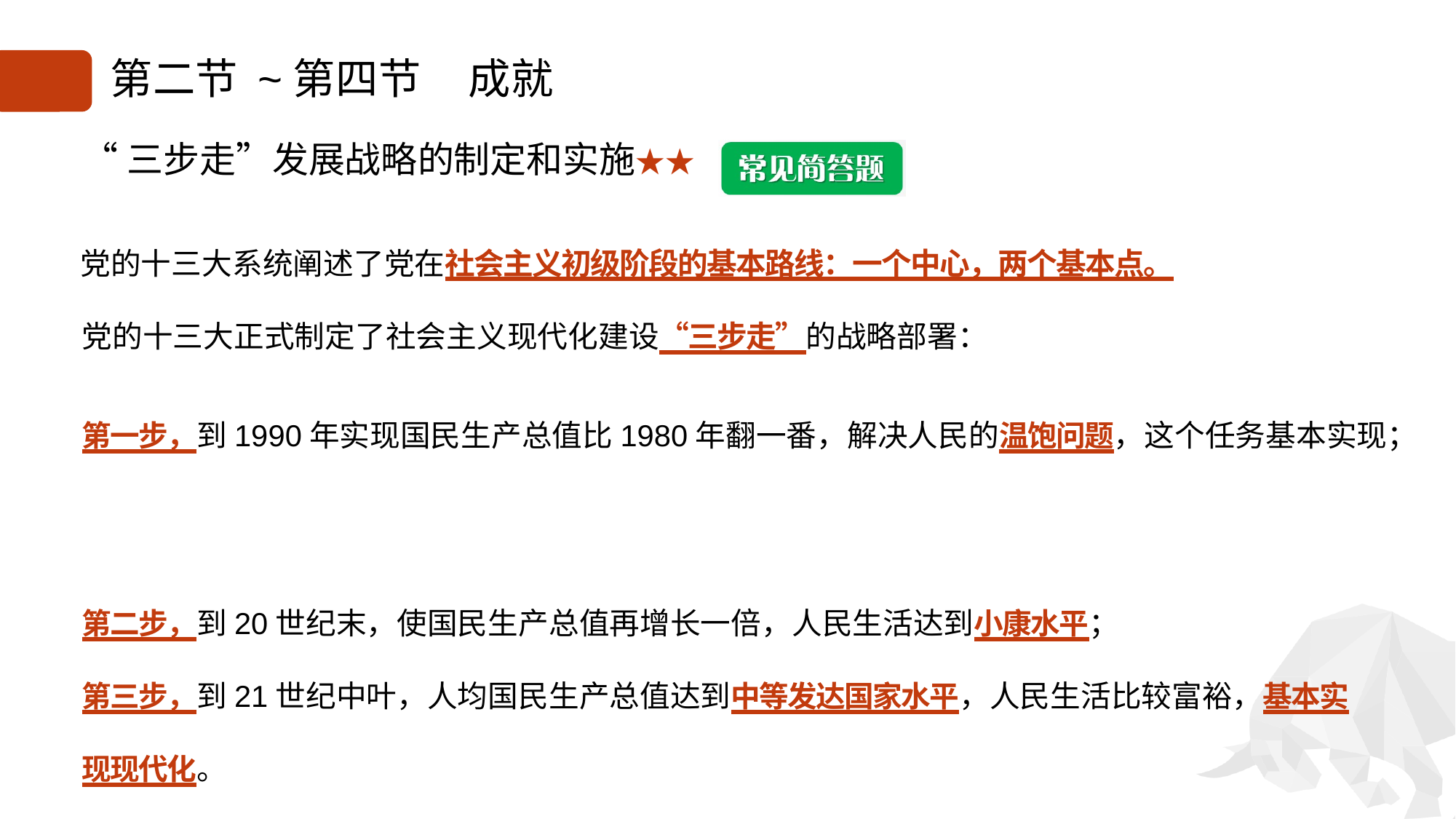

# 第二节 ~第四节	成就
“三步走”发展战略的制定和实施★★

党的十三大系统阐述了党在社会主义初级阶段的基本路线：一个中心，两个基本点。

党的十三大正式制定了社会主义现代化建设“三步走”的战略部署：
第一步，到1990年实现国民生产总值比1980年翻一番，解决人民的温饱问题，这个任务基本实现；
第二步，到20世纪末，使国民生产总值再增长一倍，人民生活达到小康水平；

第三步，到21世纪中叶，人均国民生产总值达到中等发达国家水平，人民生活比较富裕，基本实

现现代化。